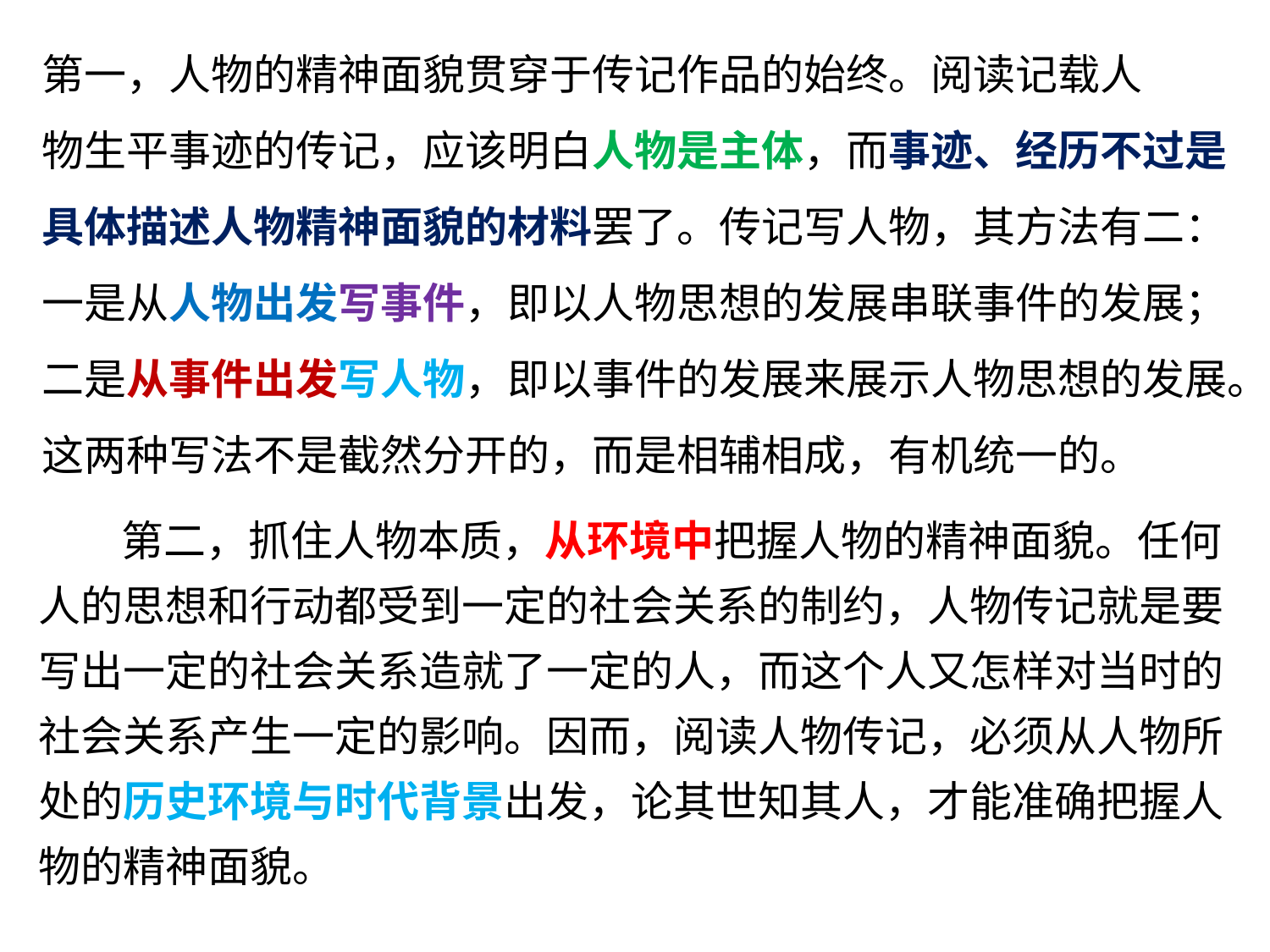

第一，人物的精神面貌贯穿于传记作品的始终。阅读记载人
物生平事迹的传记，应该明白人物是主体，而事迹、经历不过是具体描述人物精神面貌的材料罢了。传记写人物，其方法有二：一是从人物出发写事件，即以人物思想的发展串联事件的发展；二是从事件出发写人物，即以事件的发展来展示人物思想的发展。这两种写法不是截然分开的，而是相辅相成，有机统一的。

	第二，抓住人物本质，从环境中把握人物的精神面貌。任何

人的思想和行动都受到一定的社会关系的制约，人物传记就是要

写出一定的社会关系造就了一定的人，而这个人又怎样对当时的

社会关系产生一定的影响。因而，阅读人物传记，必须从人物所

处的历史环境与时代背景出发，论其世知其人，才能准确把握人

物的精神面貌。